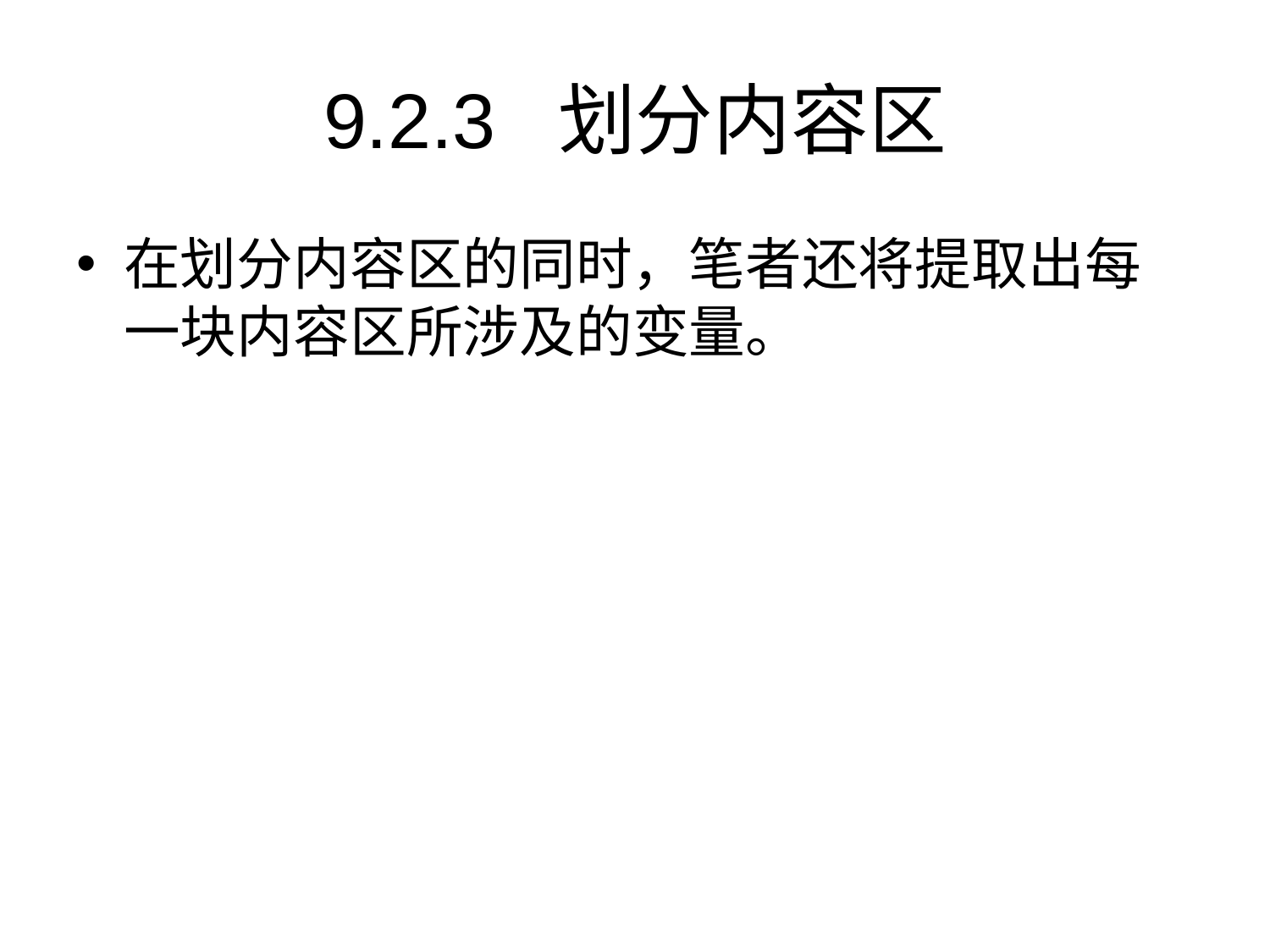

# 9.2.3  划分内容区
在划分内容区的同时，笔者还将提取出每一块内容区所涉及的变量。